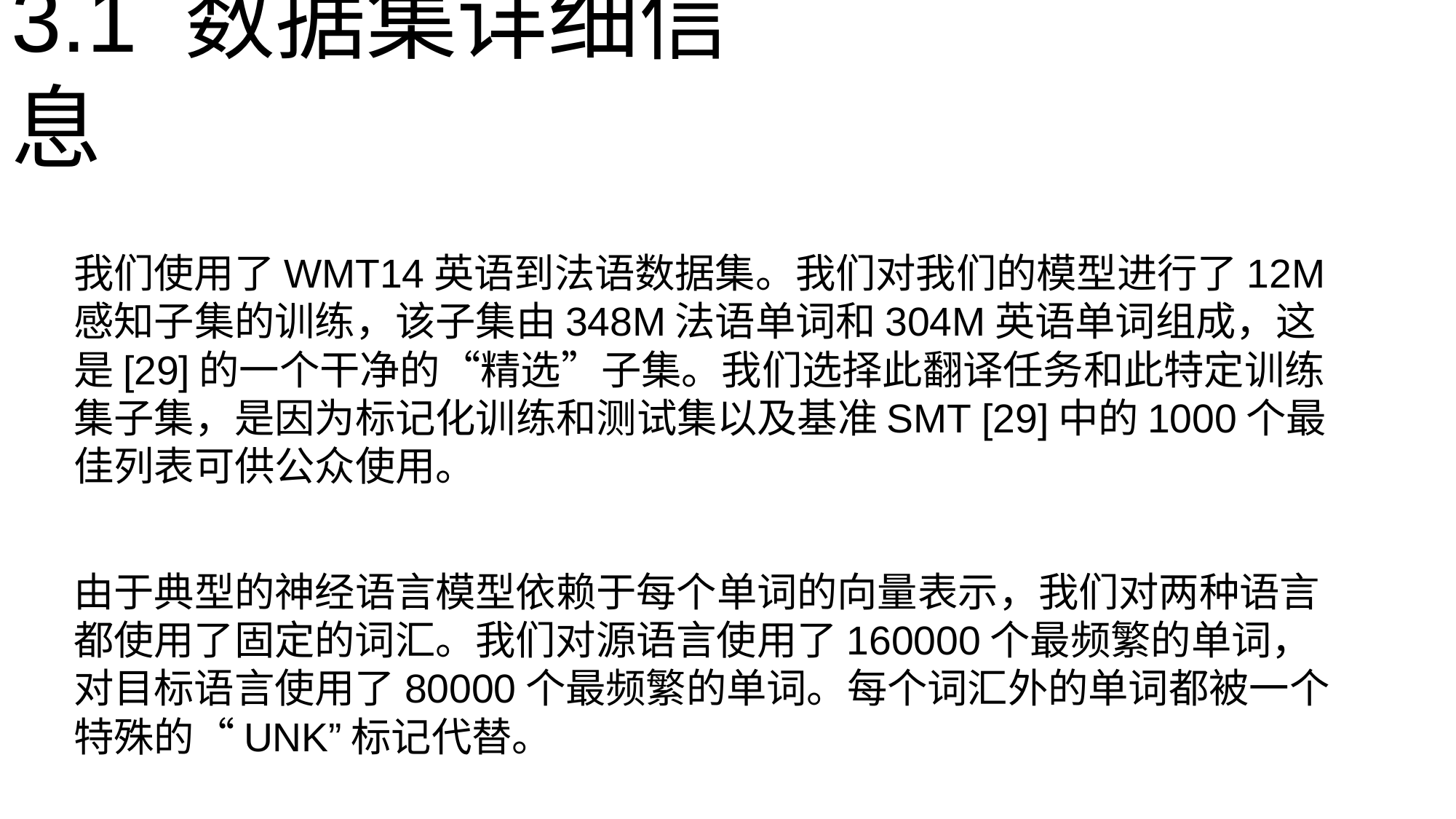

# 3.1 数据集详细信息
我们使用了WMT14英语到法语数据集。我们对我们的模型进行了12M感知子集的训练，该子集由348M法语单词和304M英语单词组成，这是[29]的一个干净的“精选”子集。我们选择此翻译任务和此特定训练集子集，是因为标记化训练和测试集以及基准SMT [29]中的1000个最佳列表可供公众使用。

由于典型的神经语言模型依赖于每个单词的向量表示，我们对两种语言都使用了固定的词汇。我们对源语言使用了160000个最频繁的单词，对目标语言使用了80000个最频繁的单词。每个词汇外的单词都被一个特殊的“UNK”标记代替。